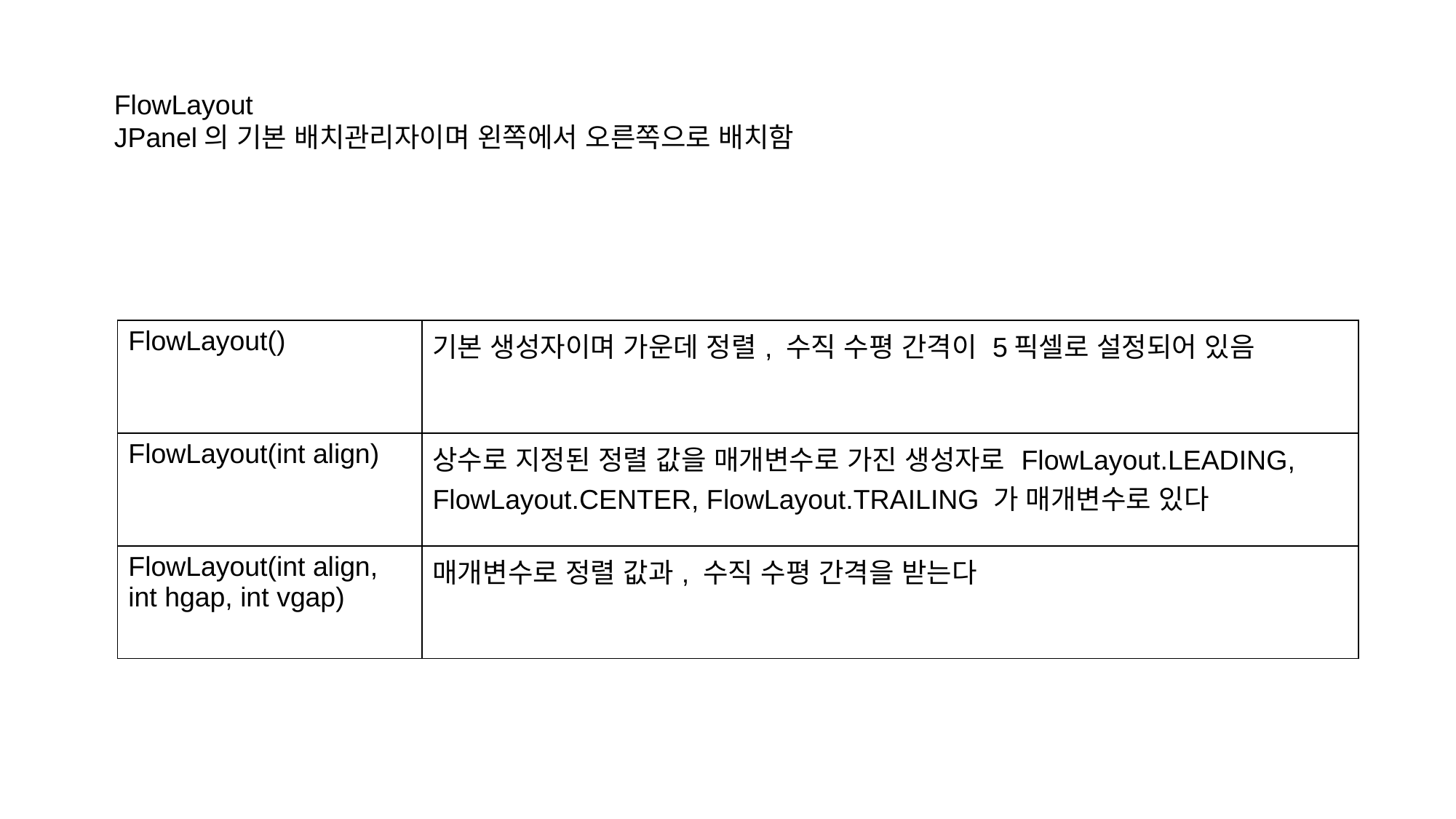

FlowLayout
JPanel의 기본 배치관리자이며 왼쪽에서 오른쪽으로 배치함
| FlowLayout() | 기본 생성자이며 가운데 정렬, 수직 수평 간격이 5픽셀로 설정되어 있음 |
| --- | --- |
| FlowLayout(int align) | 상수로 지정된 정렬 값을 매개변수로 가진 생성자로 FlowLayout.LEADING, FlowLayout.CENTER, FlowLayout.TRAILING 가 매개변수로 있다 |
| FlowLayout(int align, int hgap, int vgap) | 매개변수로 정렬 값과, 수직 수평 간격을 받는다 |